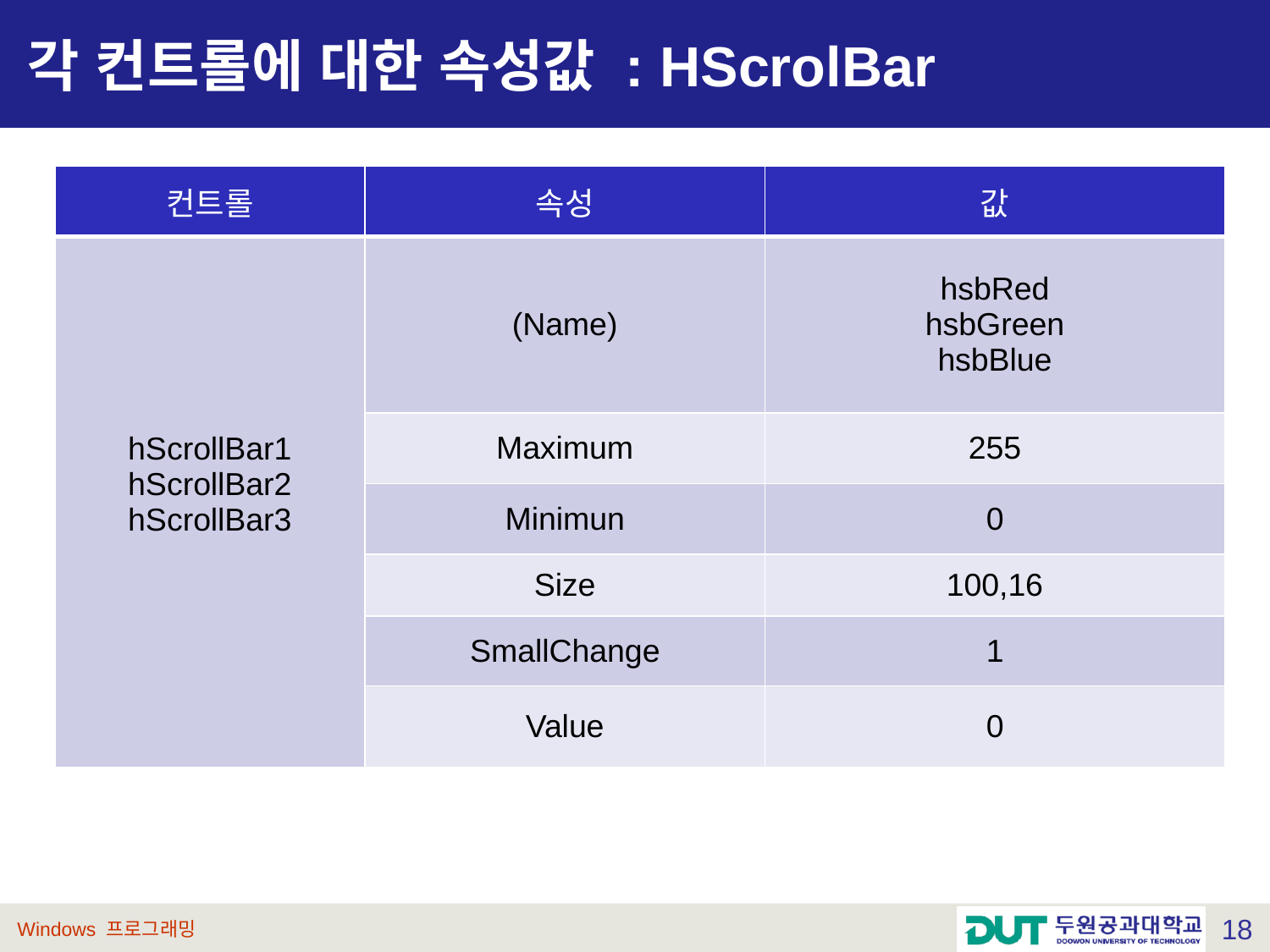

# 각 컨트롤에 대한 속성값 : HScrolBar
| 컨트롤 | 속성 | 값 |
| --- | --- | --- |
| hScrollBar1 hScrollBar2 hScrollBar3 | (Name) | hsbRed hsbGreen hsbBlue |
|  | Maximum | 255 |
|  | Minimun | 0 |
|  | Size | 100,16 |
|  | SmallChange | 1 |
|  | Value | 0 |